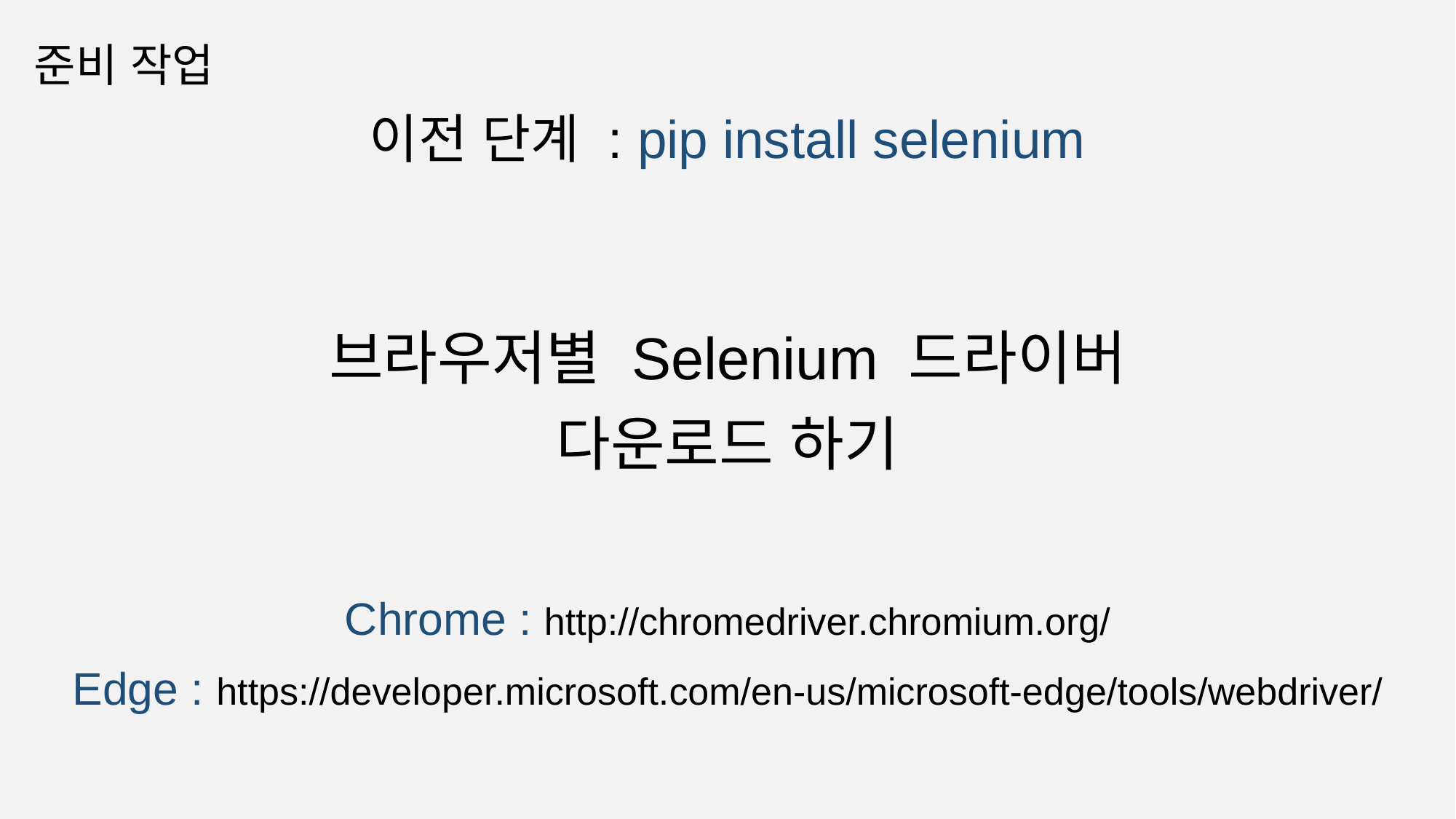

준비 작업
이전 단계 : pip install selenium
브라우저별 Selenium 드라이버
다운로드 하기

Chrome : http://chromedriver.chromium.org/
Edge : https://developer.microsoft.com/en-us/microsoft-edge/tools/webdriver/